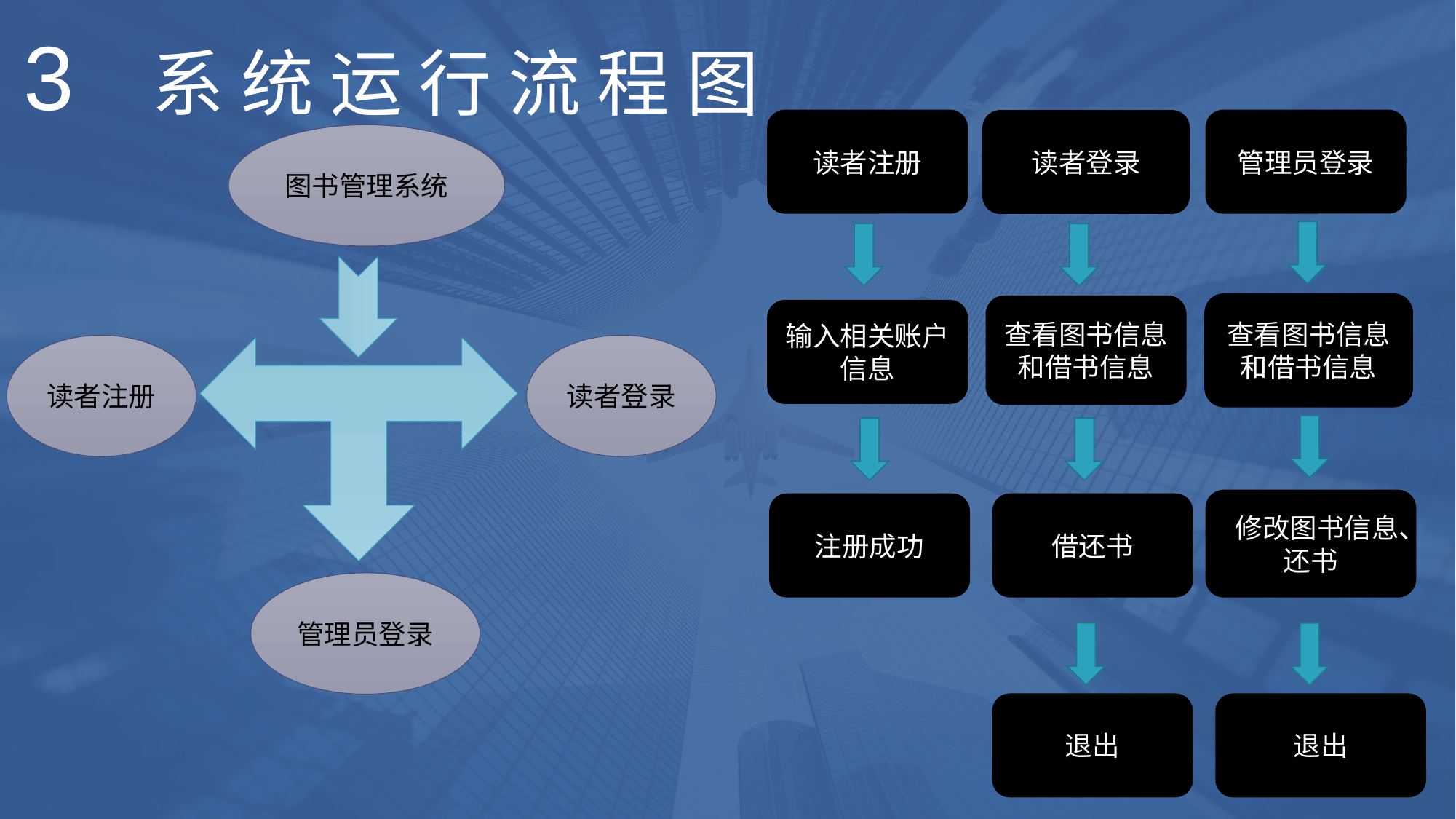

3   系 统 运 行 流 程 图
读者注册
管理员登录
读者登录
图书管理系统

查看图书信息和借书信息

查看图书信息和借书信息
输入相关账户信息
读者注册
读者登录

 修改图书信息、还书
注册成功
借还书
管理员登录

退出
退出